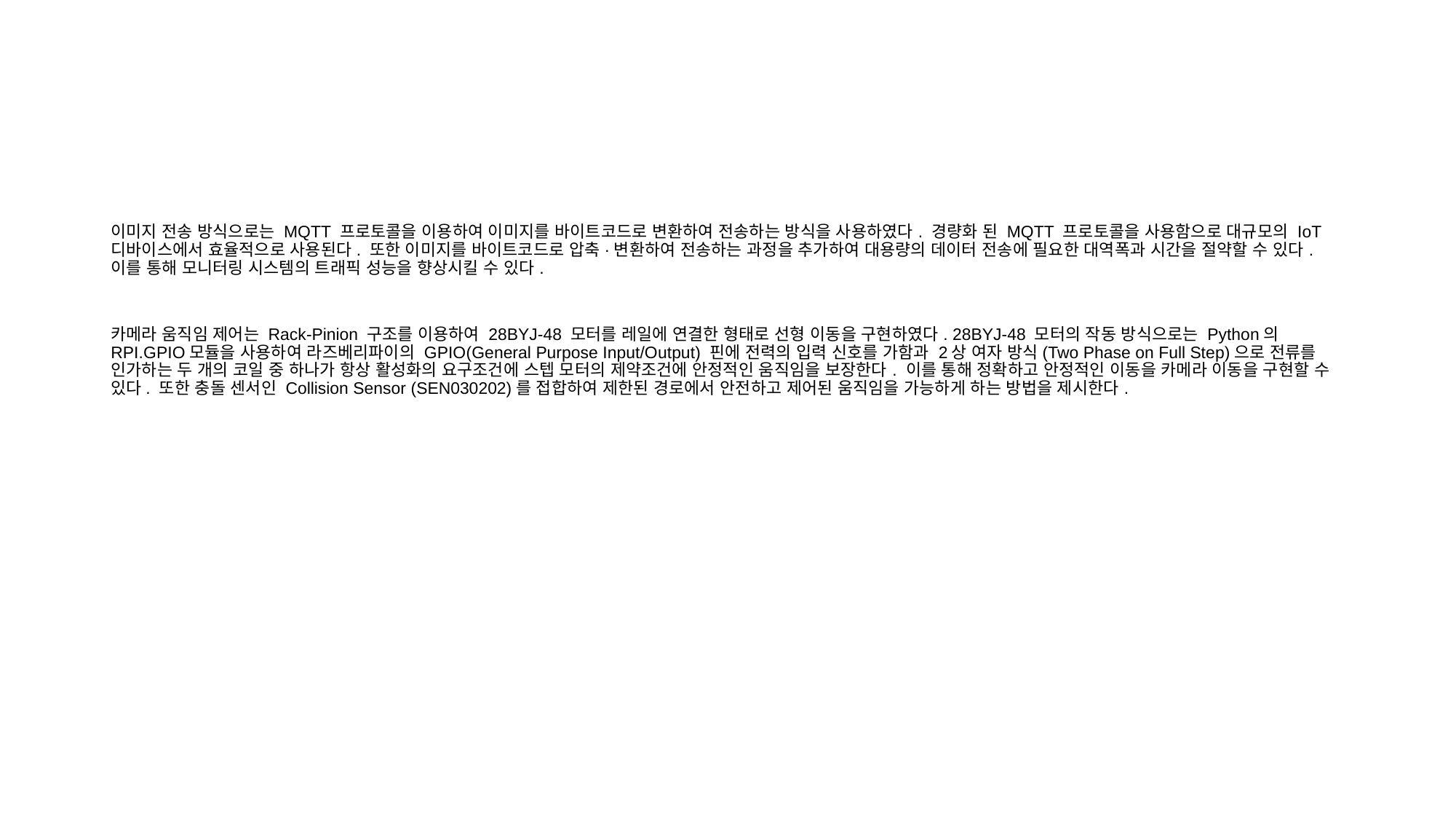

#
이미지 전송 방식으로는 MQTT 프로토콜을 이용하여 이미지를 바이트코드로 변환하여 전송하는 방식을 사용하였다. 경량화 된 MQTT 프로토콜을 사용함으로 대규모의 IoT 디바이스에서 효율적으로 사용된다. 또한 이미지를 바이트코드로 압축·변환하여 전송하는 과정을 추가하여 대용량의 데이터 전송에 필요한 대역폭과 시간을 절약할 수 있다. 이를 통해 모니터링 시스템의 트래픽 성능을 향상시킬 수 있다.

카메라 움직임 제어는 Rack-Pinion 구조를 이용하여 28BYJ-48 모터를 레일에 연결한 형태로 선형 이동을 구현하였다. 28BYJ-48 모터의 작동 방식으로는 Python의 RPI.GPIO모듈을 사용하여 라즈베리파이의 GPIO(General Purpose Input/Output) 핀에 전력의 입력 신호를 가함과 2상 여자 방식(Two Phase on Full Step)으로 전류를 인가하는 두 개의 코일 중 하나가 항상 활성화의 요구조건에 스텝 모터의 제약조건에 안정적인 움직임을 보장한다. 이를 통해 정확하고 안정적인 이동을 카메라 이동을 구현할 수 있다. 또한 충돌 센서인 Collision Sensor (SEN030202)를 접합하여 제한된 경로에서 안전하고 제어된 움직임을 가능하게 하는 방법을 제시한다.